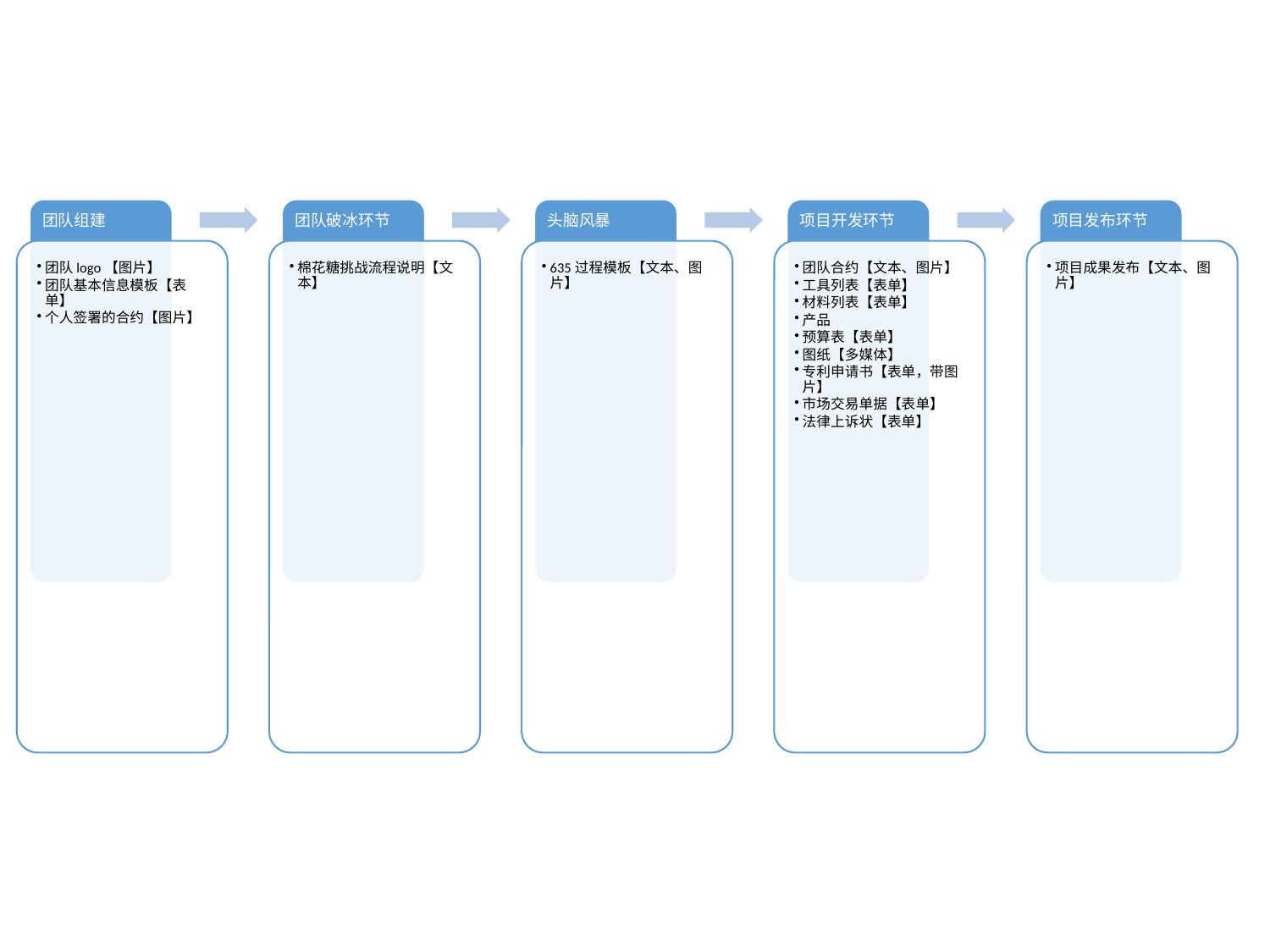

团队组建
团队logo【图片】
团队基本信息模板【表单】
个人签署的合约【图片】

团队破冰环节
棉花糖挑战流程说明【文本】

头脑风暴
635过程模板【文本、图片】

项目开发环节
团队合约【文本、图片】
工具列表【表单】
材料列表【表单】
产品
预算表【表单】
图纸【多媒体】
专利申请书【表单，带图片】
市场交易单据【表单】
法律上诉状【表单】

项目发布环节
项目成果发布【文本、图片】